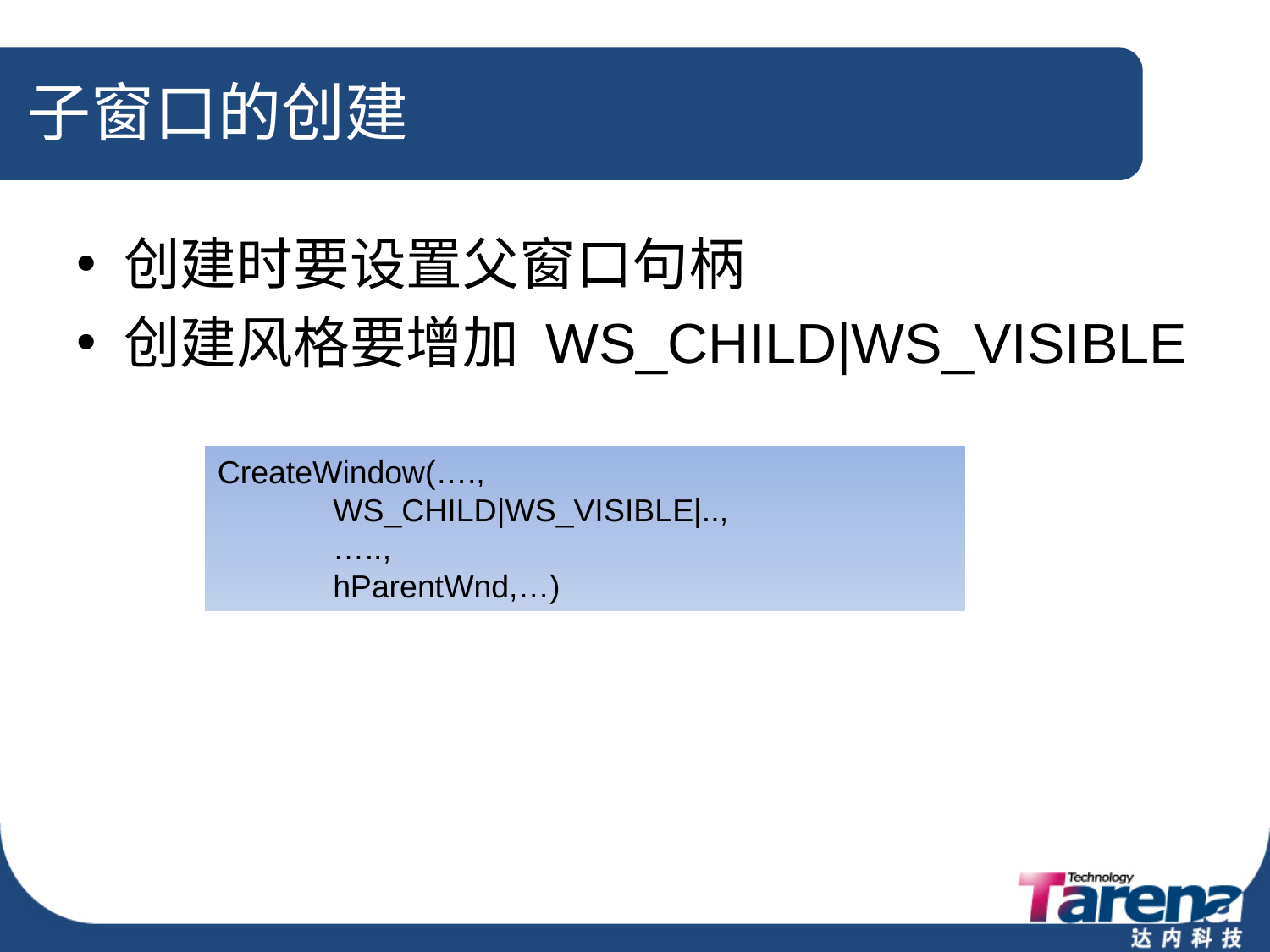

# 子窗口的创建
创建时要设置父窗口句柄
创建风格要增加 WS_CHILD|WS_VISIBLE
CreateWindow(….,
             WS_CHILD|WS_VISIBLE|..,
             …..,
             hParentWnd,…)